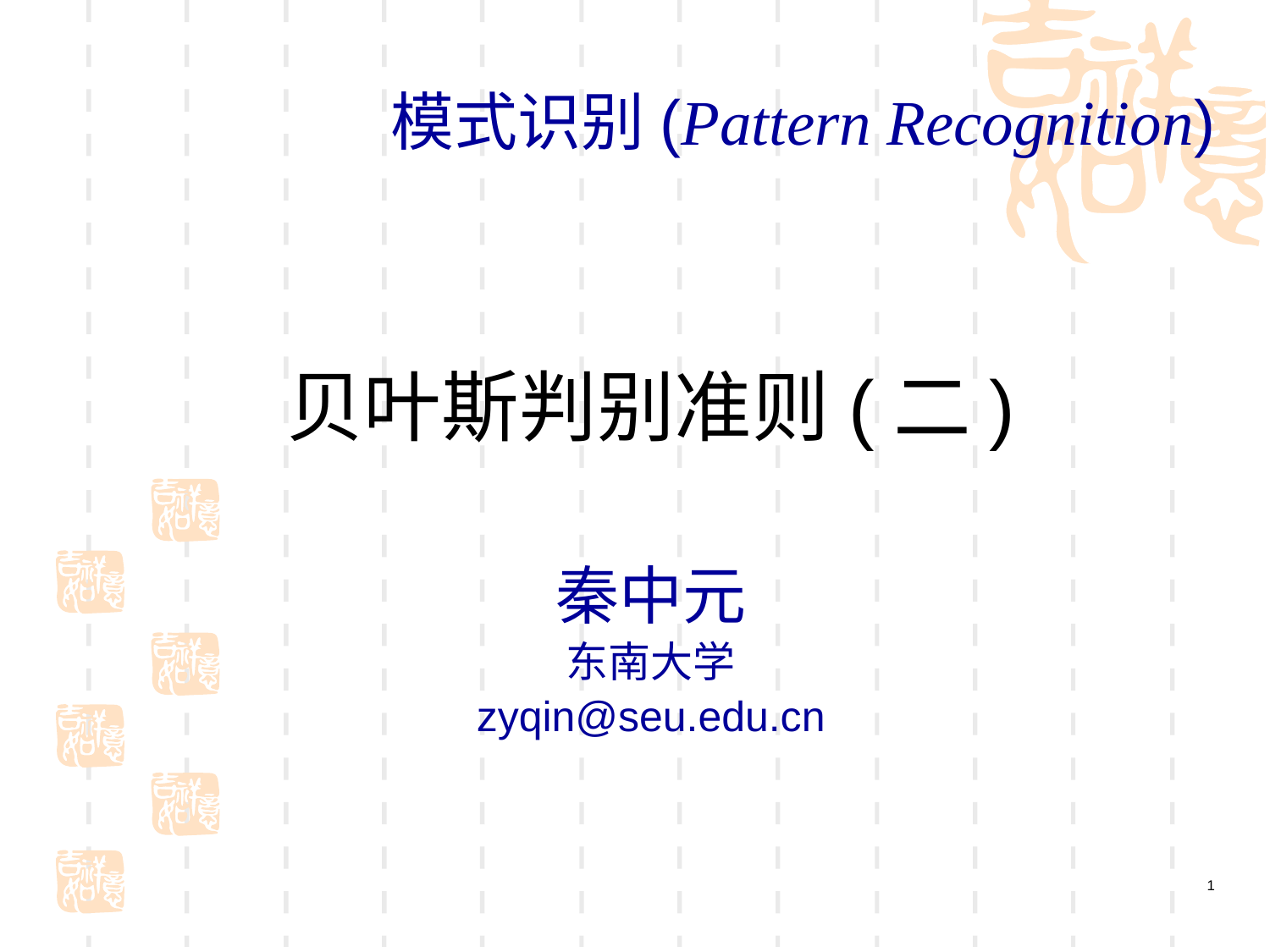

# 模式识别(Pattern Recognition)

贝叶斯判别准则(二)

秦中元
东南大学
zyqin@seu.edu.cn
1